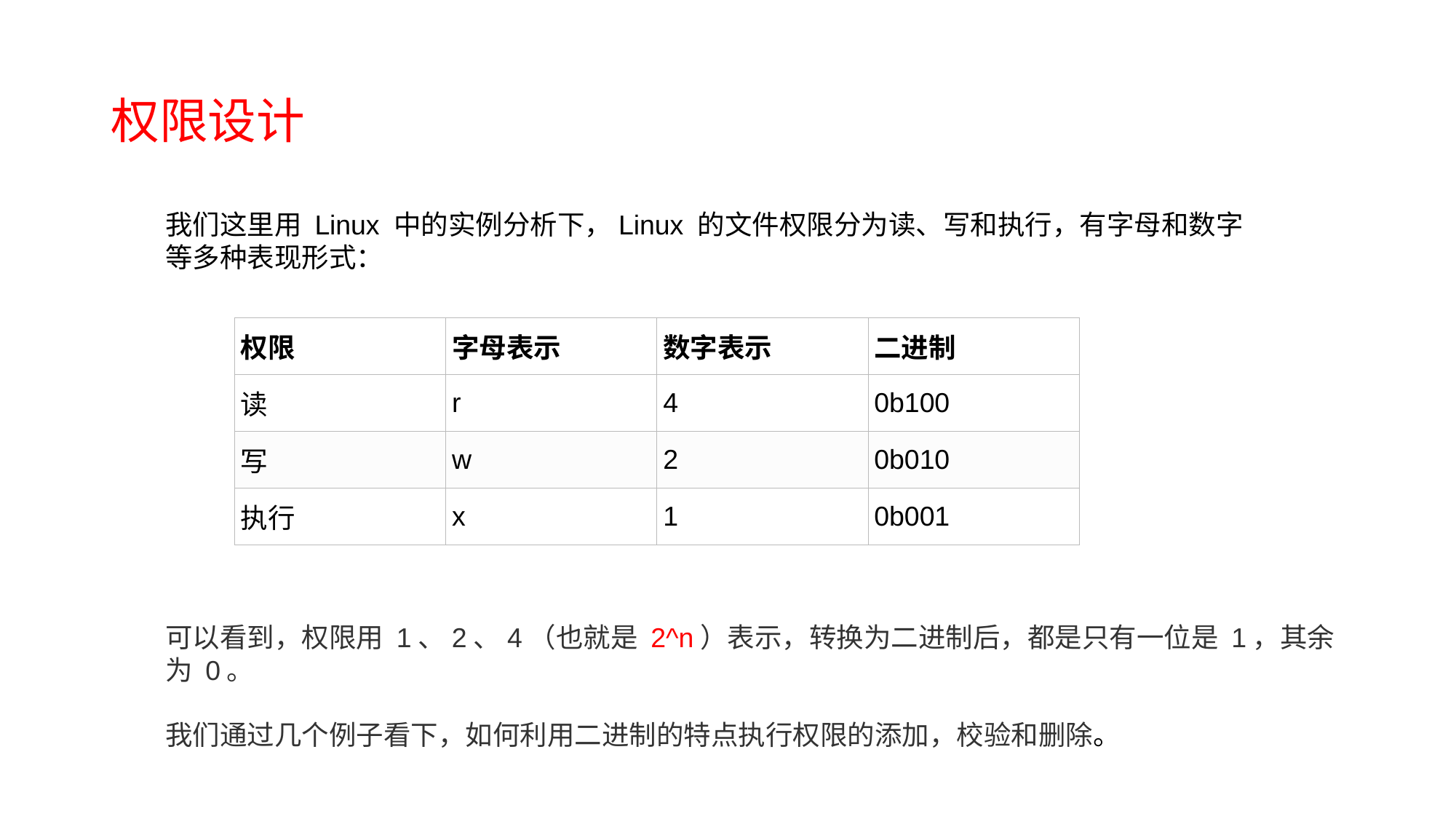

# 权限设计
我们这里用 Linux 中的实例分析下，Linux 的文件权限分为读、写和执行，有字母和数字等多种表现形式：
| 权限 | 字母表示 | 数字表示 | 二进制 |
| --- | --- | --- | --- |
| 读 | r | 4 | 0b100 |
| 写 | w | 2 | 0b010 |
| 执行 | x | 1 | 0b001 |

可以看到，权限用 1、2、4（也就是 2^n）表示，转换为二进制后，都是只有一位是 1，其余为 0。
我们通过几个例子看下，如何利用二进制的特点执行权限的添加，校验和删除。